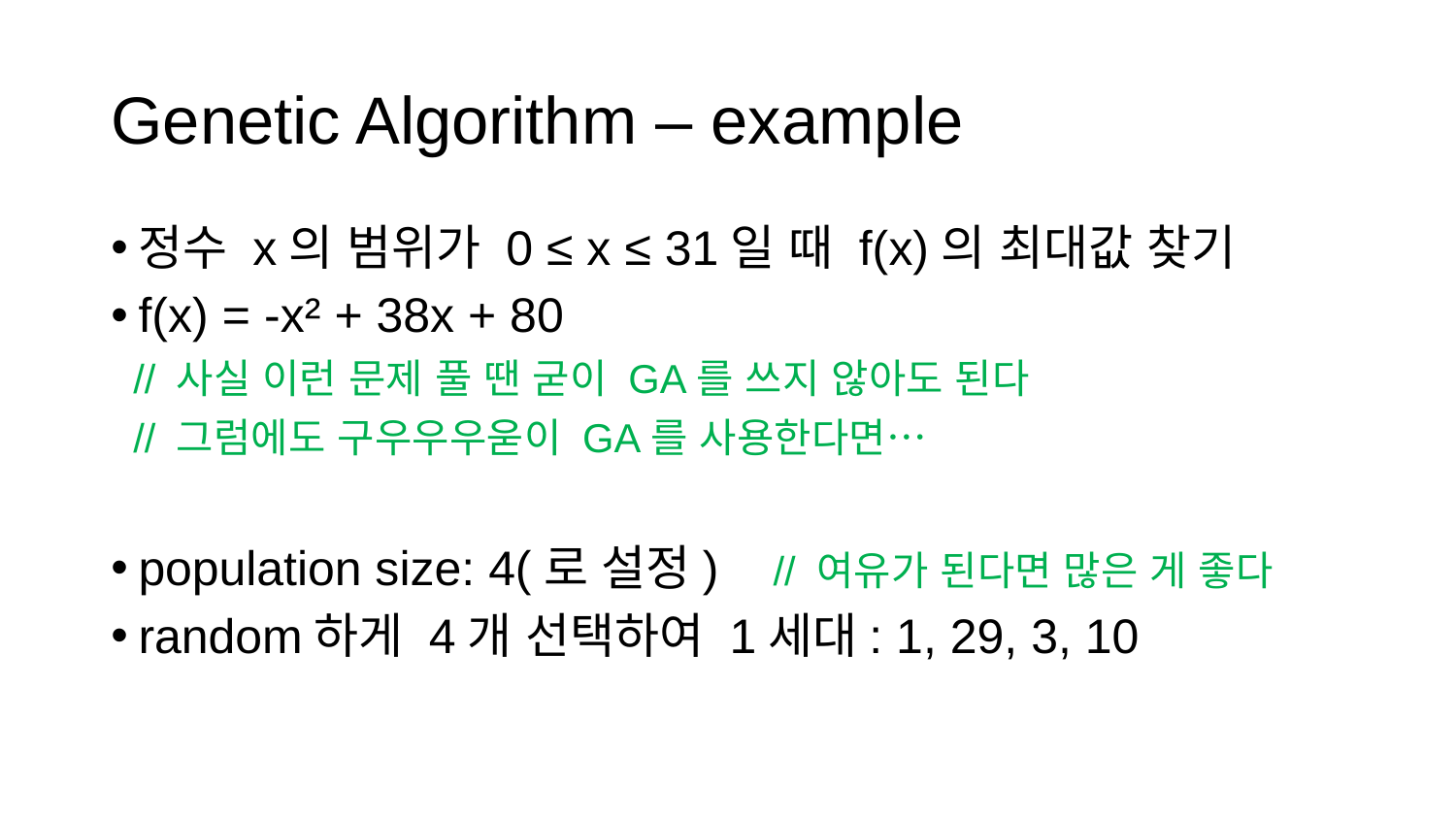

# Genetic Algorithm – example
정수 x의 범위가 0 ≤ x ≤ 31일 때 f(x)의 최대값 찾기
f(x) = -x² + 38x + 80
  // 사실 이런 문제 풀 땐 굳이 GA를 쓰지 않아도 된다
  // 그럼에도 구우우우욷이 GA를 사용한다면…

population size: 4(로 설정)    // 여유가 된다면 많은 게 좋다
random하게 4개 선택하여 1세대: 1, 29, 3, 10